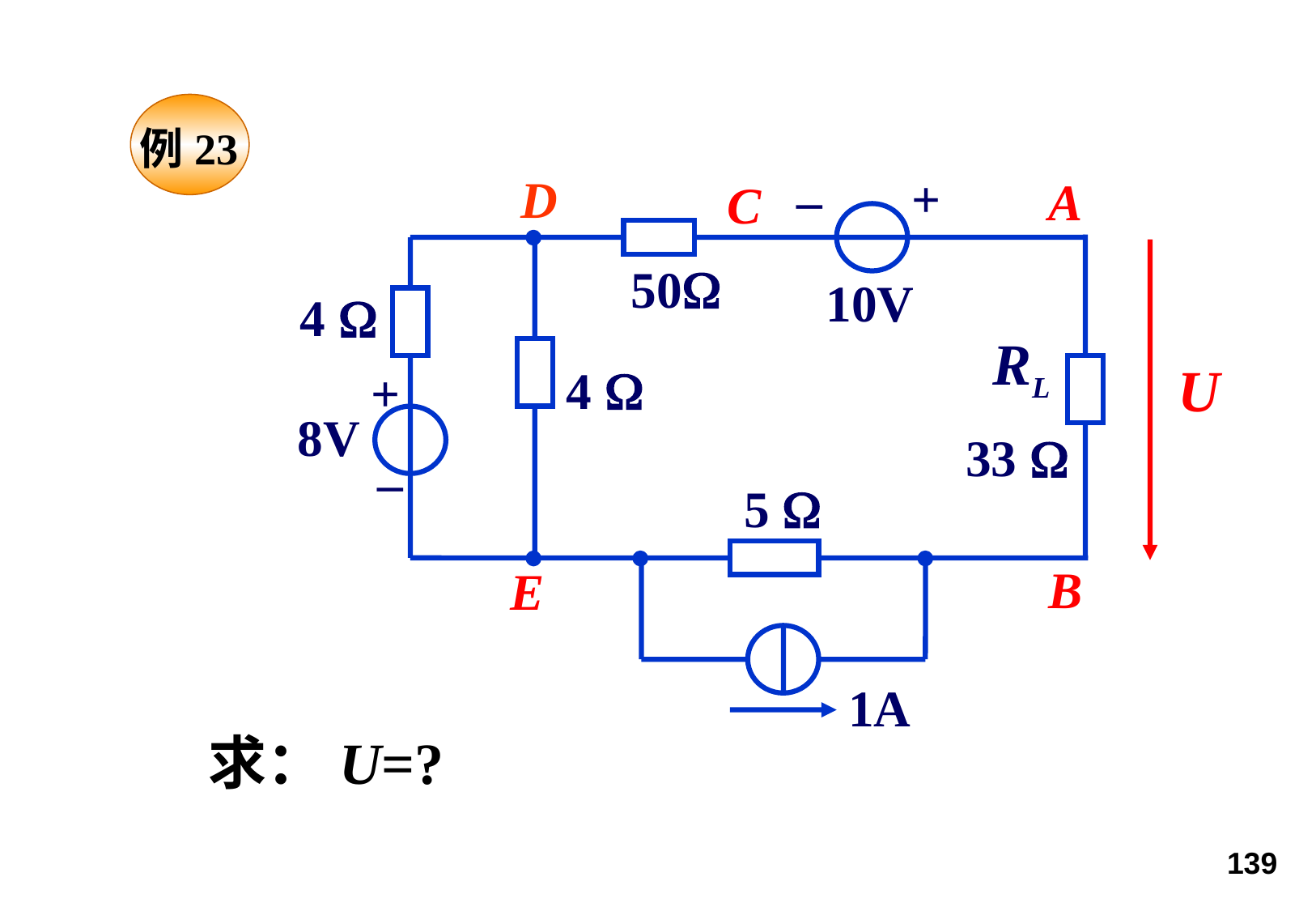

例23
_
+
D
A
C

50Ω
10V
4 Ω

RL

U
4 Ω
+

8V

33 Ω
_
5 Ω

B
E

1A

求：U=?